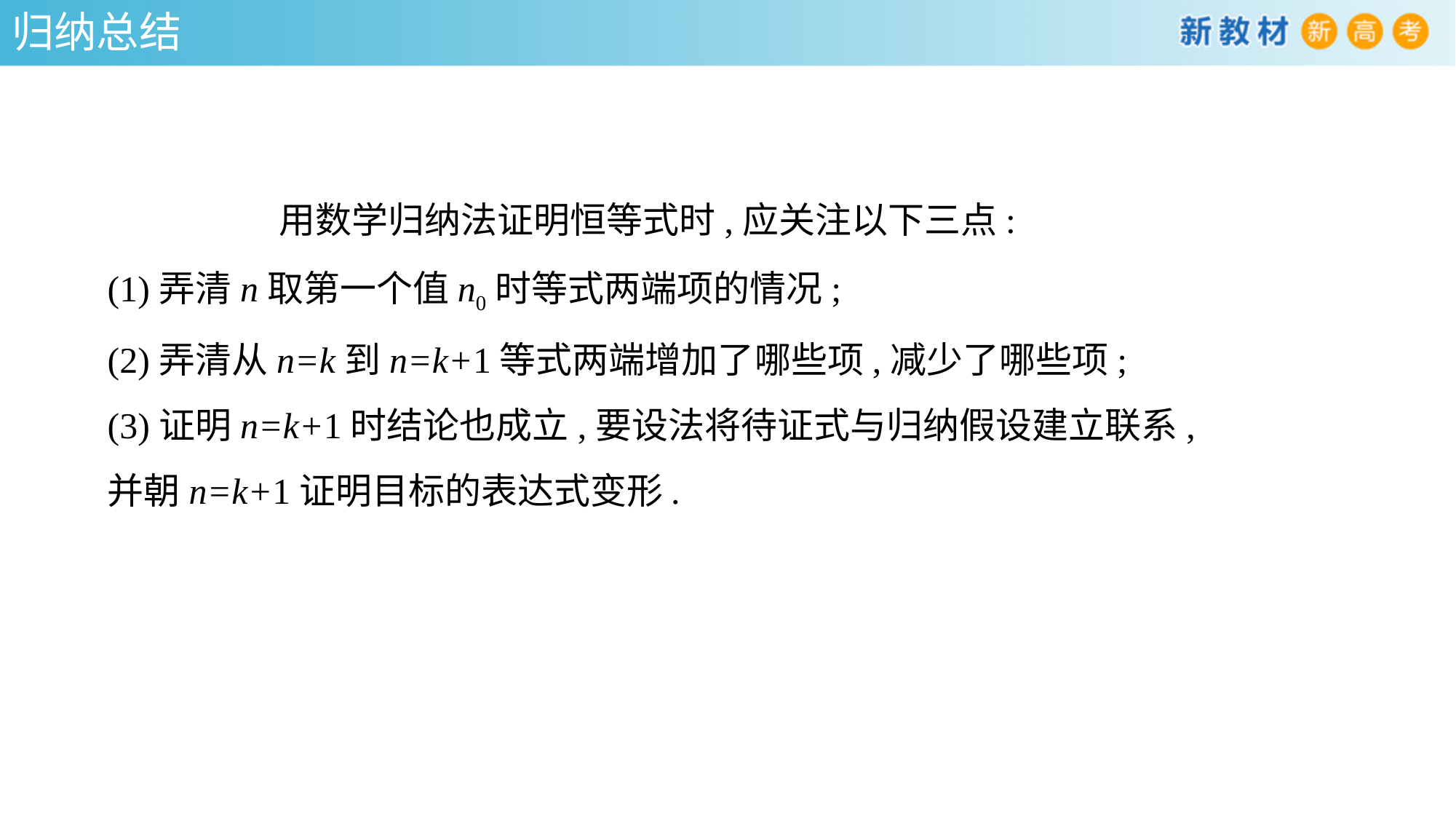

归纳总结
                用数学归纳法证明恒等式时,应关注以下三点:
(1)弄清n取第一个值n0时等式两端项的情况;
(2)弄清从n=k到n=k+1等式两端增加了哪些项,减少了哪些项;
(3)证明n=k+1时结论也成立,要设法将待证式与归纳假设建立联系,并朝n=k+1证明目标的表达式变形.